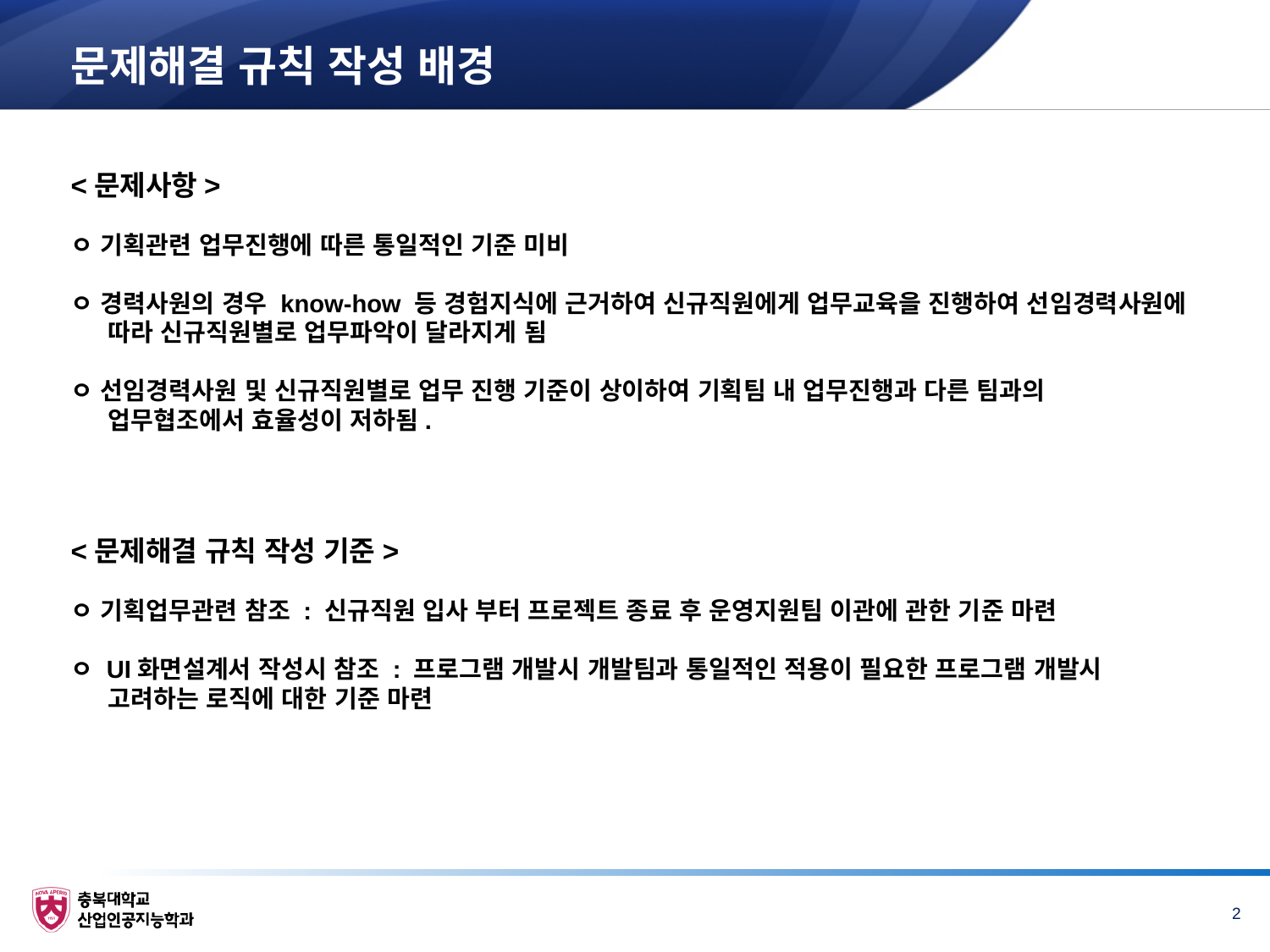

# 문제해결 규칙 작성 배경
<문제사항>
ㅇ 기획관련 업무진행에 따른 통일적인 기준 미비
ㅇ 경력사원의 경우 know-how 등 경험지식에 근거하여 신규직원에게 업무교육을 진행하여 선임경력사원에 따라 신규직원별로 업무파악이 달라지게 됨
ㅇ 선임경력사원 및 신규직원별로 업무 진행 기준이 상이하여 기획팀 내 업무진행과 다른 팀과의 업무협조에서 효율성이 저하됨.

<문제해결 규칙 작성 기준>
ㅇ 기획업무관련 참조 : 신규직원 입사 부터 프로젝트 종료 후 운영지원팀 이관에 관한 기준 마련
ㅇ UI화면설계서 작성시 참조 : 프로그램 개발시 개발팀과 통일적인 적용이 필요한 프로그램 개발시 고려하는 로직에 대한 기준 마련